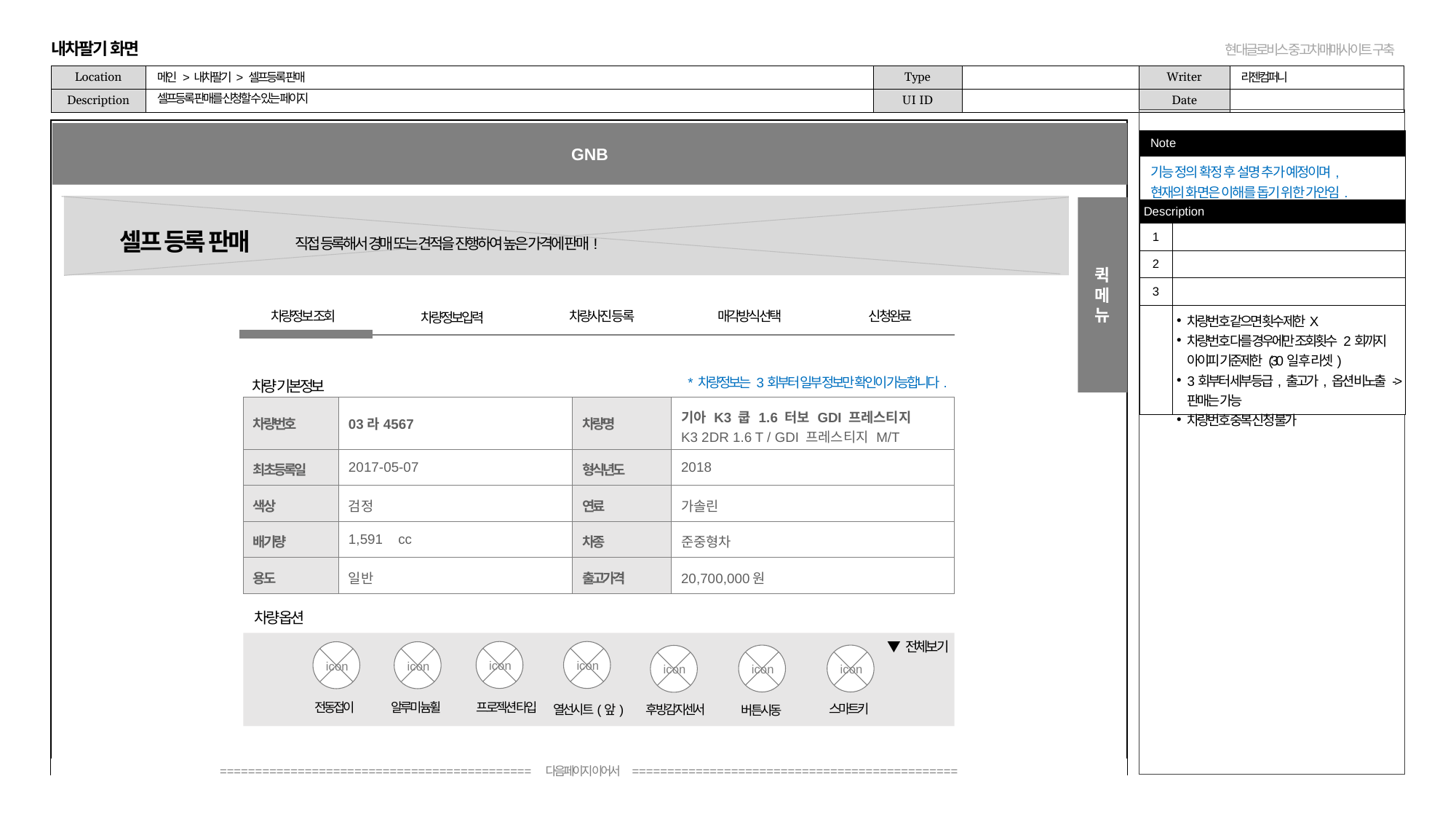

내차팔기 화면
메인  > 내차팔기 >  셀프등록 판매

리젠컴퍼니
셀프등록 판매를 신청할 수 있는 페이지

GNB
| Note |  |
| --- | --- |
| 기능 정의 확정 후 설명 추가 예정이며, 현재의 화면은 이해를 돕기 위한 가안임. |  |
| Description |  |
| 1 |  |
| 2 |  |
| 3 |  |
|  | 차량번호 같으면 횟수제한X 차량번호 다를 경우에만 조회횟수 2회까지 아이피 기준제한 (30일 후 리셋) 3회부터 세부등급, 출고가, 옵션 비노출 -> 판매는 가능 차량번호 중복 신청 불가 |

퀵
메뉴
셀프 등록 판매
직접 등록해서 경매 또는 견적을 진행하여 높은 가격에 판매!
매각방식선택
신청완료
차량정보 조회
차량사진 등록
차량정보입력
차량 기본정보
* 차량정보는 3회부터 일부 정보만 확인이 가능합니다.
| 차량번호 | 03라4567 | 차량명 | 기아 K3 쿱 1.6 터보 GDI 프레스티지 K3 2DR 1.6 T / GDI 프레스티지 M/T |
| --- | --- | --- | --- |
| 최초등록일 | 2017-05-07 | 형식년도 | 2018 |
| 색상 | 검정 | 연료 | 가솔린 |
| 배기량 | 1,591 cc | 차종 | 준중형차 |
| 용도 | 일반 | 출고가격 | 20,700,000원 |
차량 옵션

icon

icon

icon

icon

icon

icon

icon
전동접이
알루미늄휠
프로젝션 타입
스마트키
후방감지센서
열선시트(앞)
버튼시동
▼ 전체보기